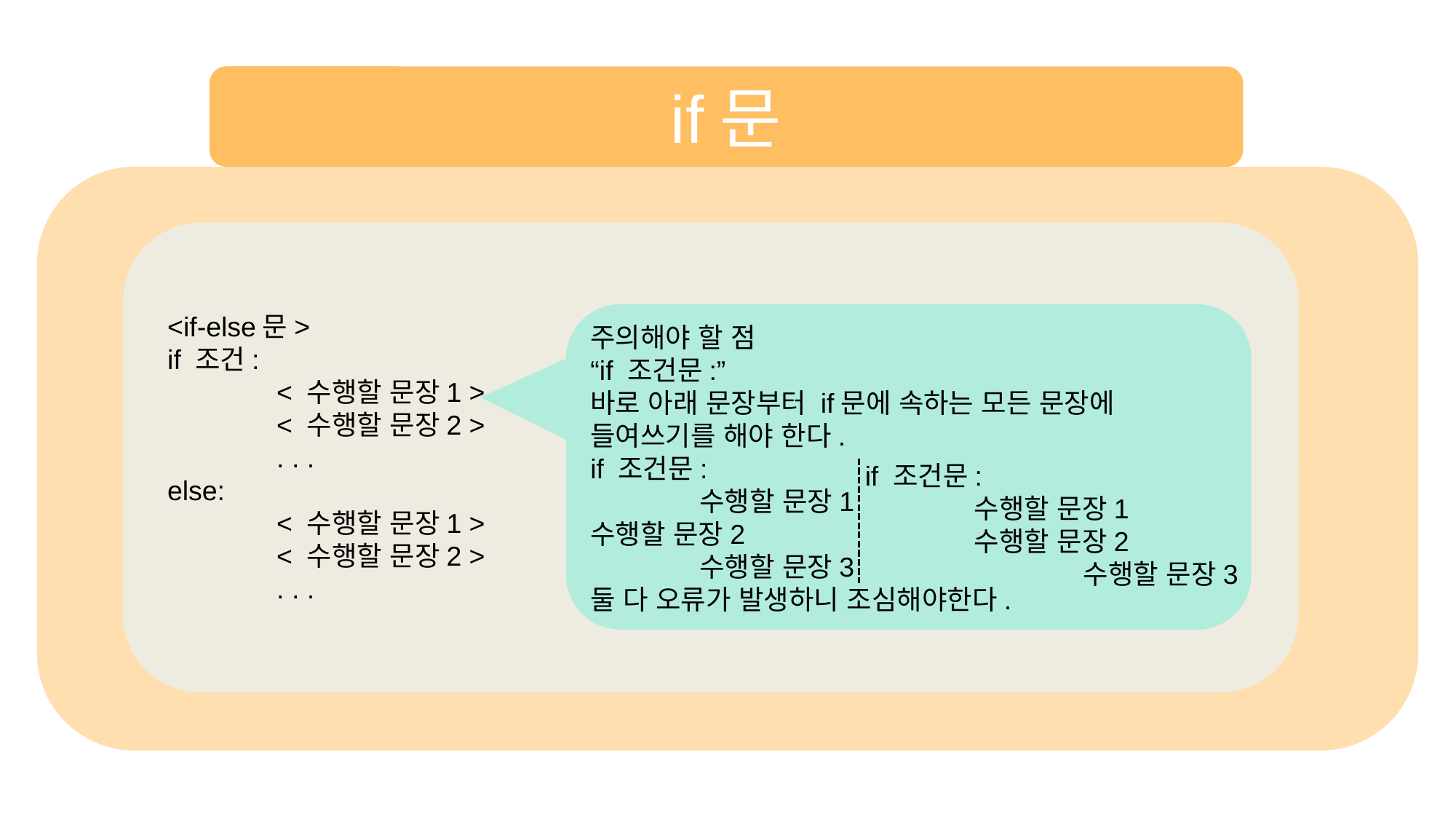

if문

<if-else문>
if 조건:
	< 수행할 문장1 >
	< 수행할 문장2 >
	. . .
else:
	< 수행할 문장1 >
	< 수행할 문장2 >
	. . .
주의해야 할 점
“if 조건문:”
바로 아래 문장부터 if문에 속하는 모든 문장에
들여쓰기를 해야 한다.
if 조건문:
	수행할 문장1
수행할 문장2
	수행할 문장3
둘 다 오류가 발생하니 조심해야한다.
if 조건문:
	수행할 문장1
	수행할 문장2
		수행할 문장3